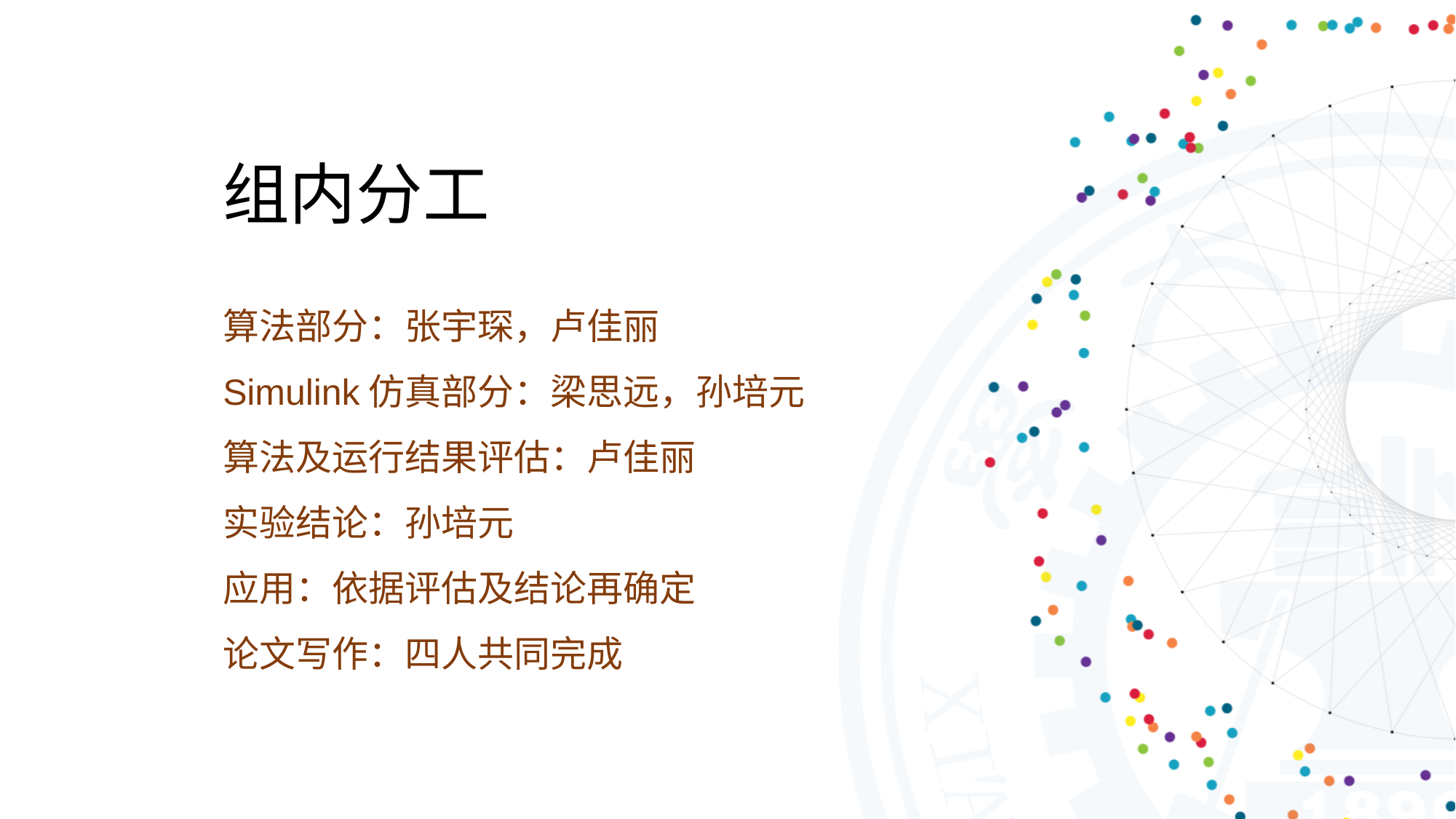

组内分工

算法部分：张宇琛，卢佳丽
Simulink仿真部分：梁思远，孙培元
算法及运行结果评估：卢佳丽
实验结论：孙培元
应用：依据评估及结论再确定
论文写作：四人共同完成